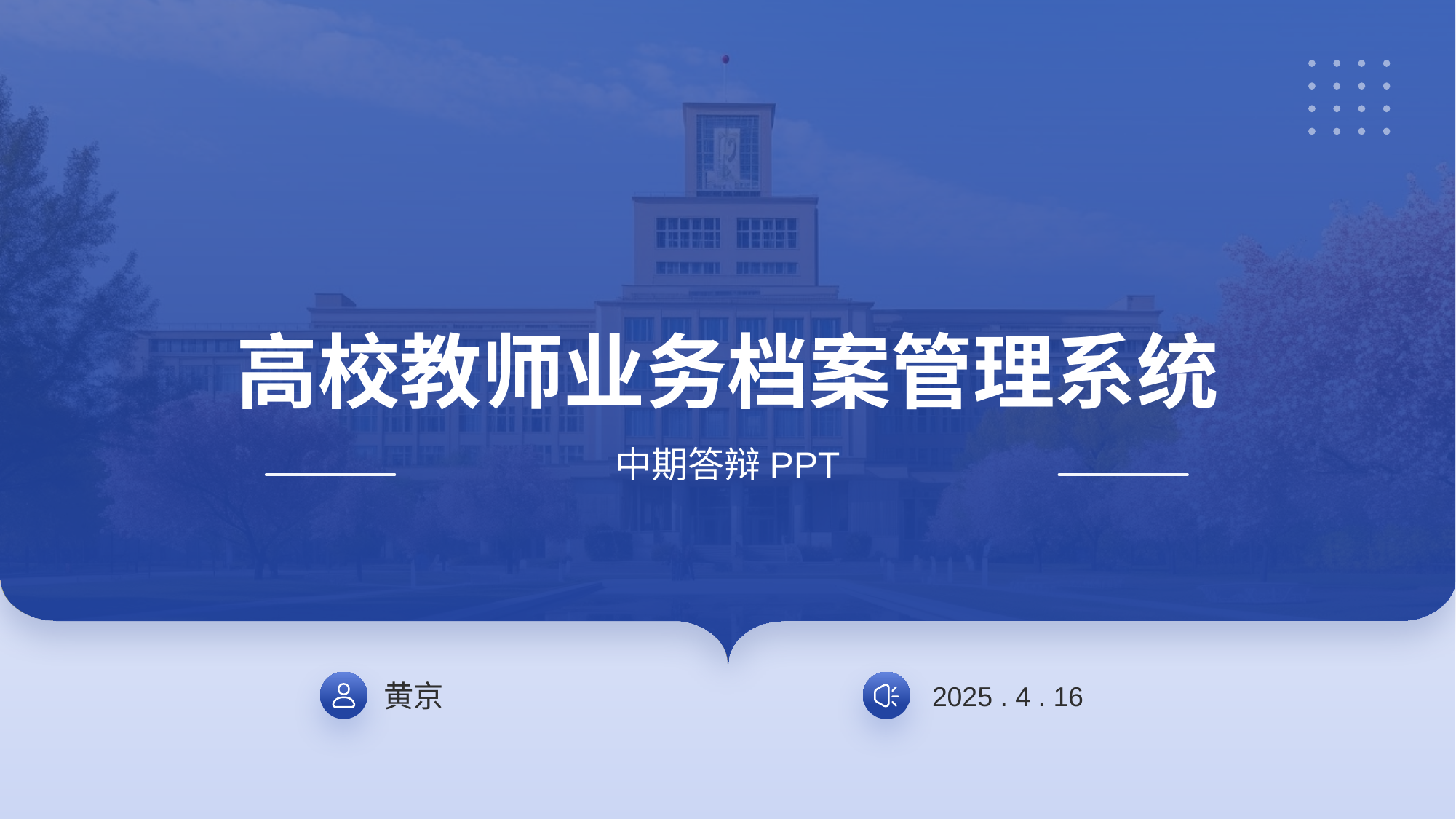

# 高校教师业务档案管理系统
中期答辩PPT
黄京
2025 . 4 . 16